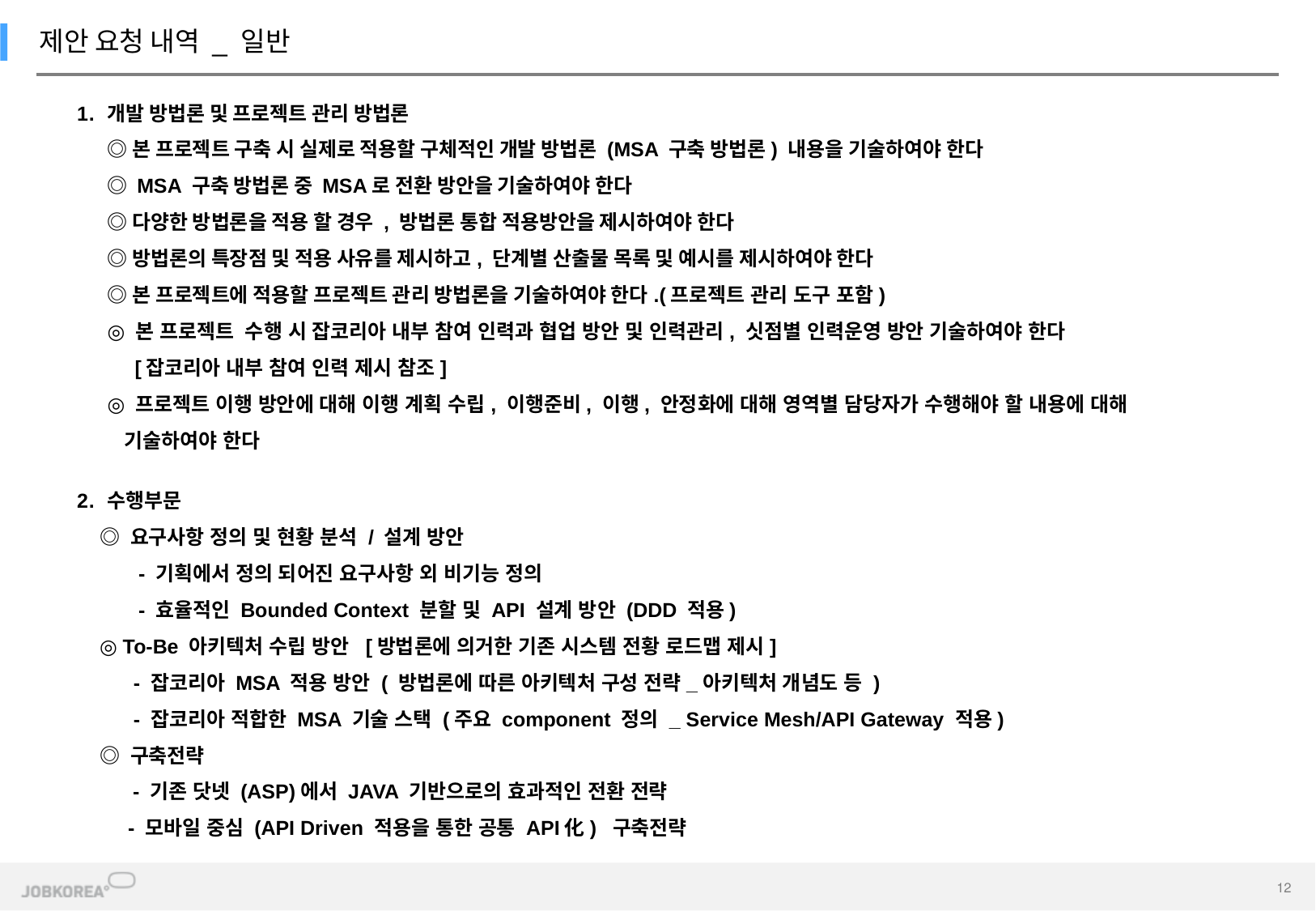

제안 요청 내역 _ 일반
개발 방법론 및 프로젝트 관리 방법론
◎ 본 프로젝트 구축 시 실제로 적용할 구체적인 개발 방법론 (MSA 구축 방법론) 내용을 기술하여야 한다
◎ MSA 구축 방법론 중 MSA로 전환 방안을 기술하여야 한다
◎ 다양한 방법론을 적용 할 경우 , 방법론 통합 적용방안을 제시하여야 한다
◎ 방법론의 특장점 및 적용 사유를 제시하고, 단계별 산출물 목록 및 예시를 제시하여야 한다
◎ 본 프로젝트에 적용할 프로젝트 관리 방법론을 기술하여야 한다.(프로젝트 관리 도구 포함)
◎ 본 프로젝트  수행 시 잡코리아 내부 참여 인력과 협업 방안 및 인력관리, 싯점별 인력운영 방안 기술하여야 한다
    [잡코리아 내부 참여 인력 제시 참조]
◎ 프로젝트 이행 방안에 대해 이행 계획 수립, 이행준비, 이행, 안정화에 대해 영역별 담당자가 수행해야 할 내용에 대해
   기술하여야 한다
수행부문
    ◎ 요구사항 정의 및 현황 분석 / 설계 방안
          - 기획에서 정의 되어진 요구사항 외 비기능 정의
          - 효율적인 Bounded Context 분할 및 API 설계 방안 (DDD 적용)
    ◎ To-Be 아키텍처 수립 방안  [방법론에 의거한 기존 시스템 전황 로드맵 제시]
          - 잡코리아 MSA 적용 방안 ( 방법론에 따른 아키텍처 구성 전략_아키텍처 개념도 등 )
          - 잡코리아 적합한 MSA 기술 스택 (주요 component 정의 _ Service Mesh/API Gateway 적용)
    ◎ 구축전략
         - 기존 닷넷 (ASP)에서 JAVA 기반으로의 효과적인 전환 전략
         - 모바일 중심 (API Driven 적용을 통한 공통 API化)  구축전략
12